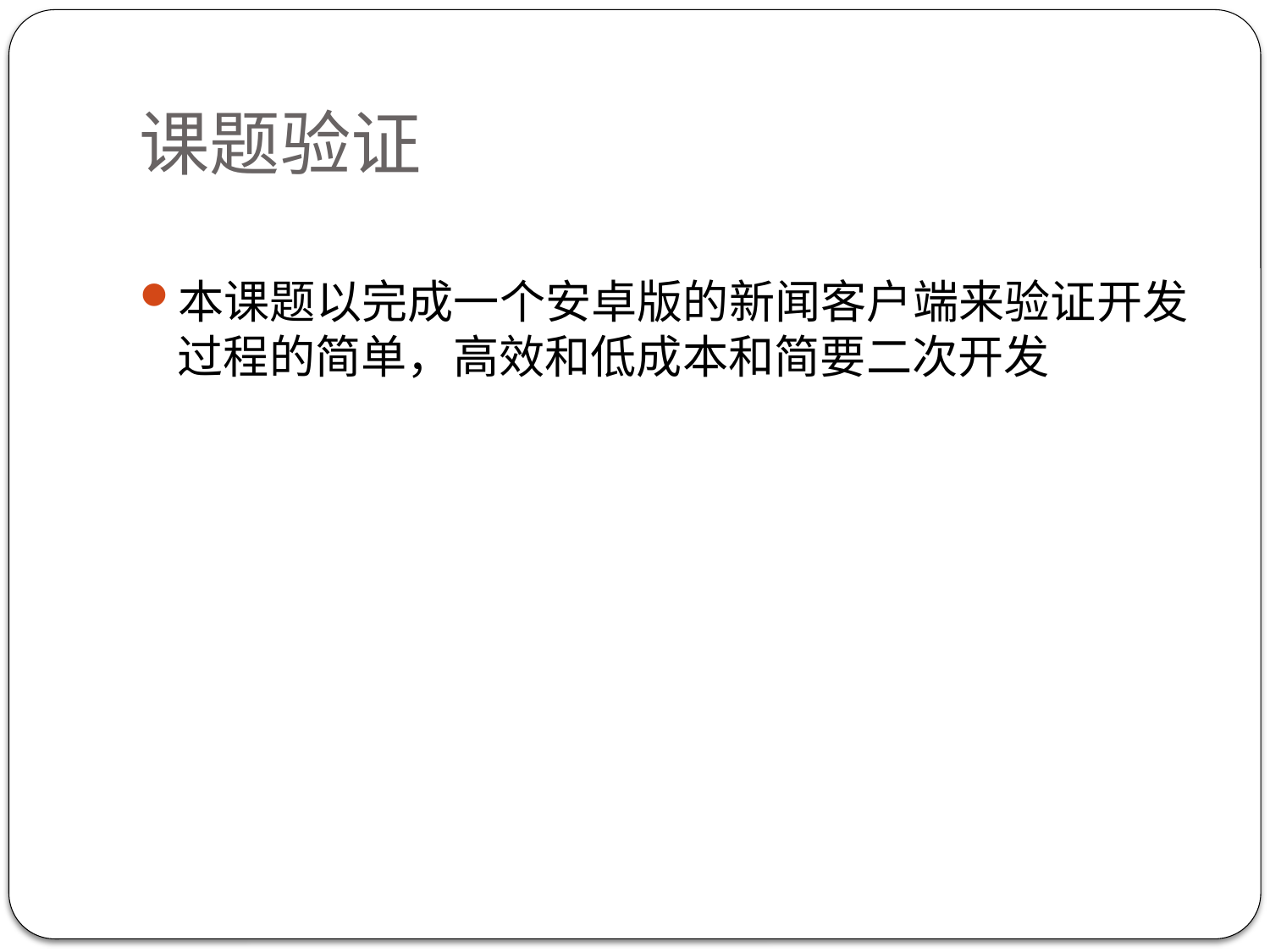

# 课题验证

本课题以完成一个安卓版的新闻客户端来验证开发过程的简单，高效和低成本和简要二次开发